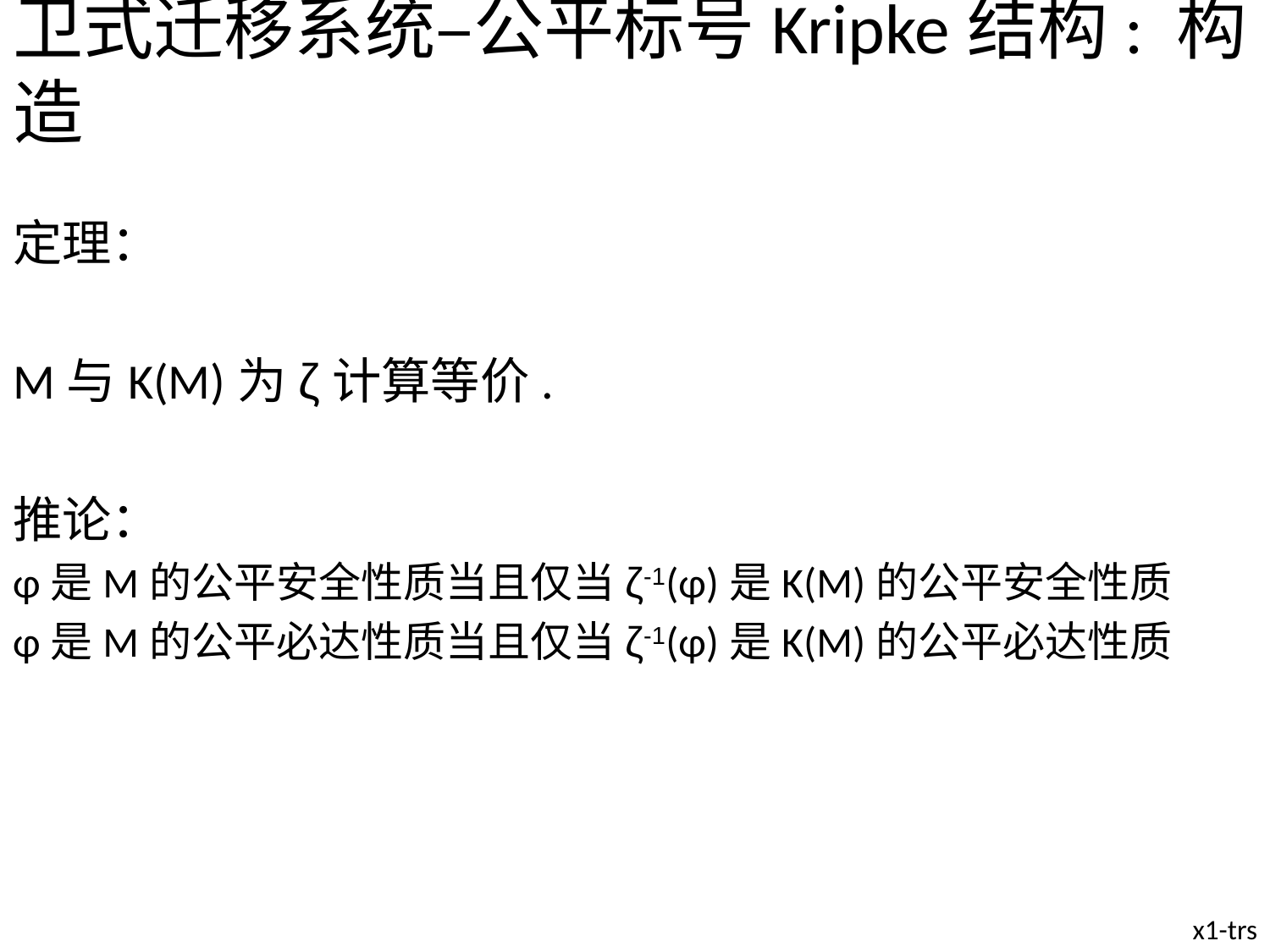

卫式迁移系统–公平标号Kripke结构: 构造

定理：

M与K(M)为ζ计算等价.

推论：
φ是M的公平安全性质当且仅当ζ-1(φ)是K(M)的公平安全性质
φ是M的公平必达性质当且仅当ζ-1(φ)是K(M)的公平必达性质

x1-trs